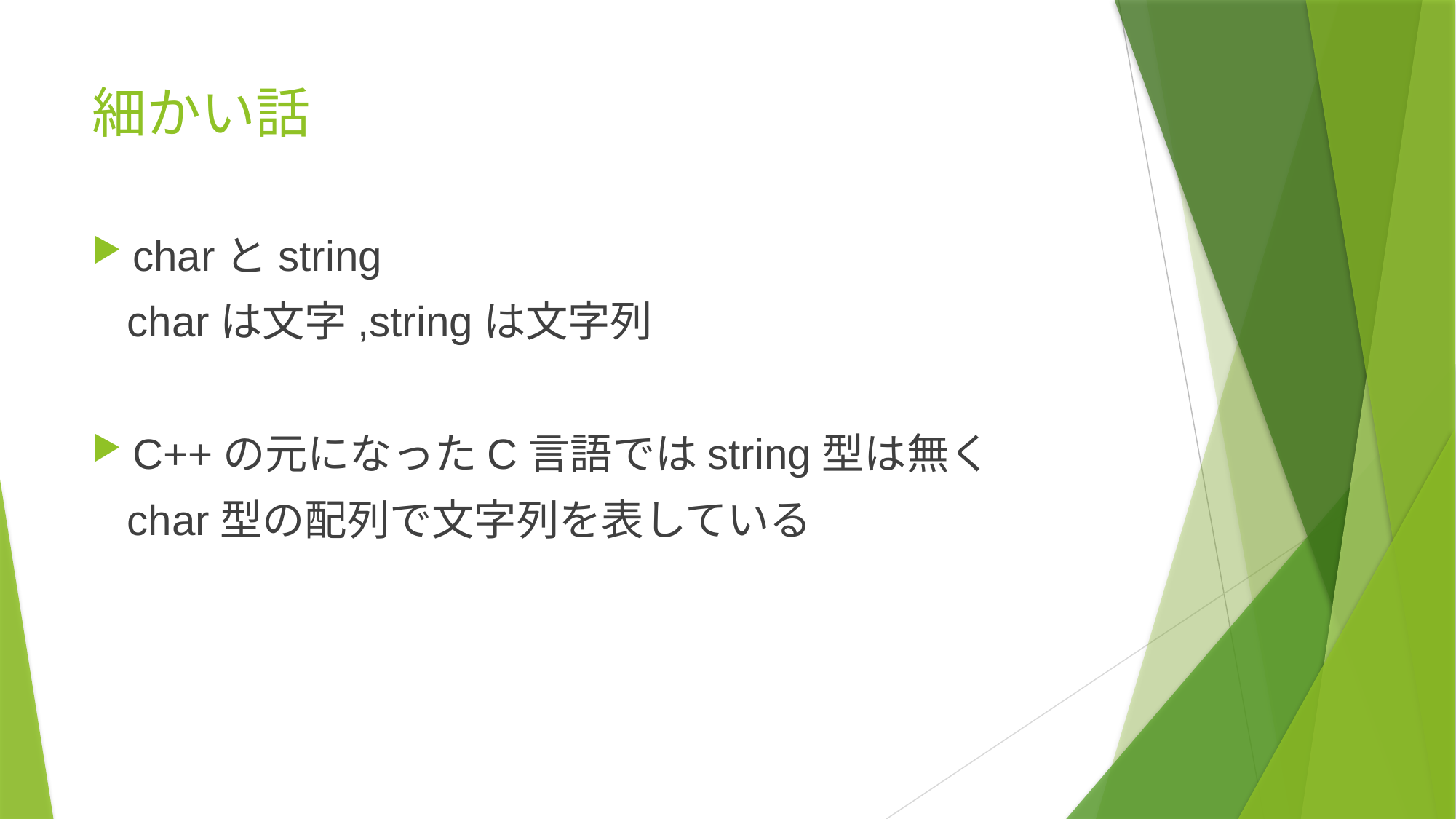

# 細かい話
charとstring
   charは文字,stringは文字列

C++の元になったC言語ではstring型は無く
   char型の配列で文字列を表している